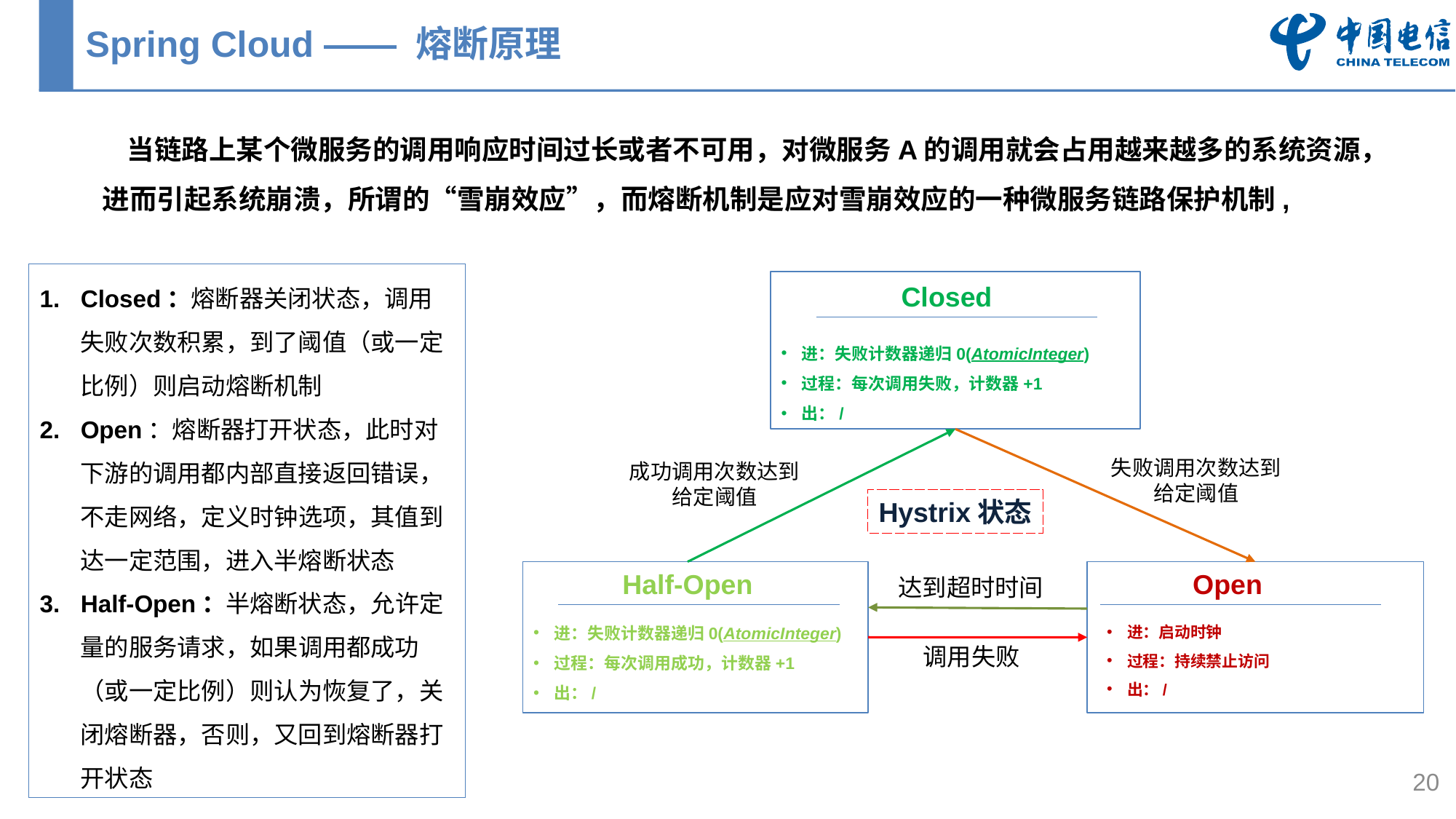

# Spring Cloud —— 熔断原理
   当链路上某个微服务的调用响应时间过长或者不可用，对微服务A的调用就会占用越来越多的系统资源，
进而引起系统崩溃，所谓的“雪崩效应”，而熔断机制是应对雪崩效应的一种微服务链路保护机制,
Closed：熔断器关闭状态，调用失败次数积累，到了阈值（或一定比例）则启动熔断机制
Open：熔断器打开状态，此时对下游的调用都内部直接返回错误，不走网络，定义时钟选项，其值到达一定范围，进入半熔断状态
Half-Open：半熔断状态，允许定量的服务请求，如果调用都成功（或一定比例）则认为恢复了，关闭熔断器，否则，又回到熔断器打开状态

Closed
进：失败计数器递归0(AtomicInteger)
过程：每次调用失败，计数器+1
出：/
失败调用次数达到
给定阈值
成功调用次数达到
给定阈值
Hystrix状态

Half-Open

Open
达到超时时间
进：失败计数器递归0(AtomicInteger)
过程：每次调用成功，计数器+1
出：/
进：启动时钟
过程：持续禁止访问
出：/
调用失败
20